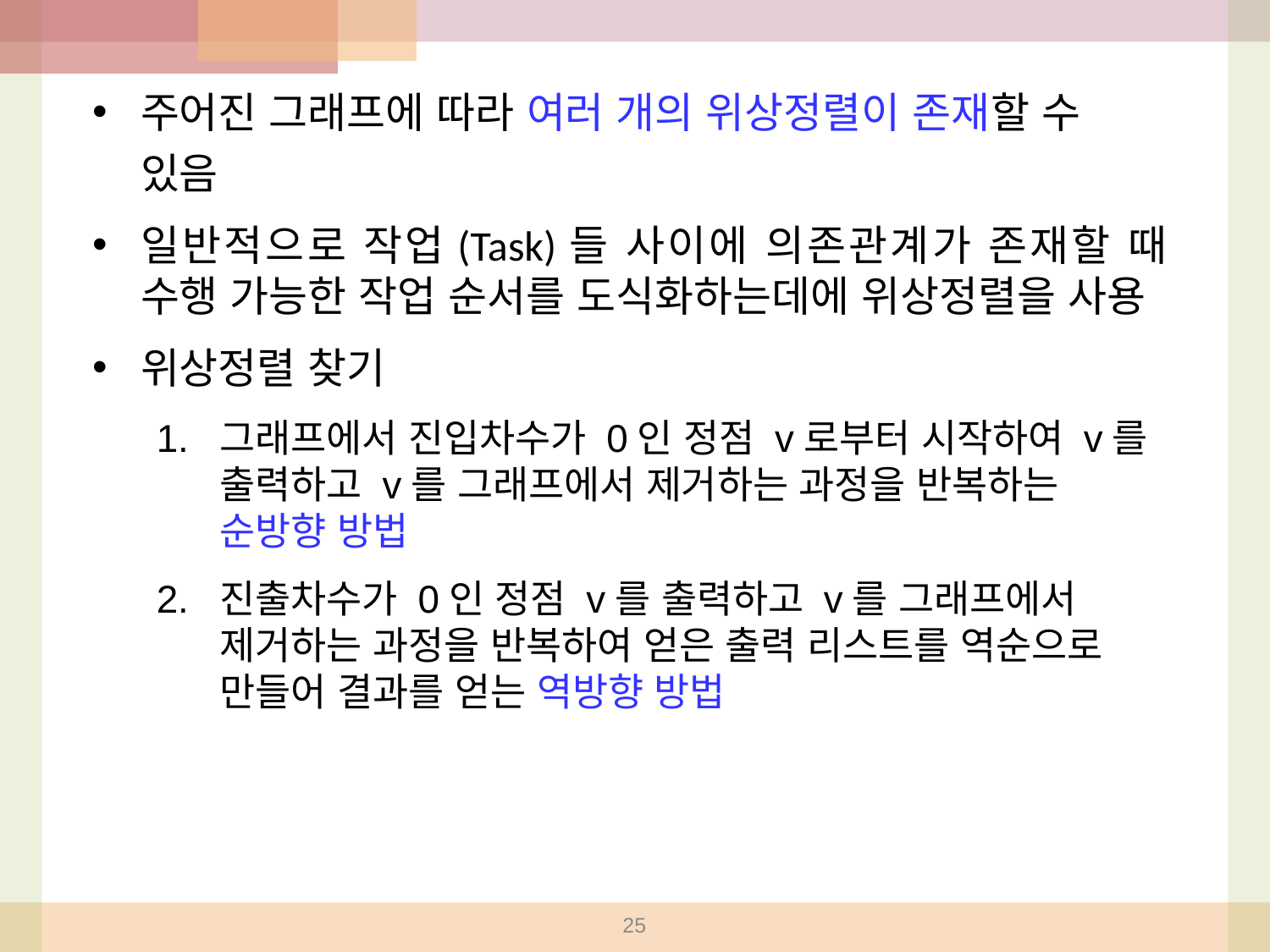

주어진 그래프에 따라 여러 개의 위상정렬이 존재할 수 있음
일반적으로 작업(Task)들 사이에 의존관계가 존재할 때 수행 가능한 작업 순서를 도식화하는데에 위상정렬을 사용
위상정렬 찾기
그래프에서 진입차수가 0인 정점 v로부터 시작하여 v를 출력하고 v를 그래프에서 제거하는 과정을 반복하는 순방향 방법
진출차수가 0인 정점 v를 출력하고 v를 그래프에서 제거하는 과정을 반복하여 얻은 출력 리스트를 역순으로 만들어 결과를 얻는 역방향 방법

25